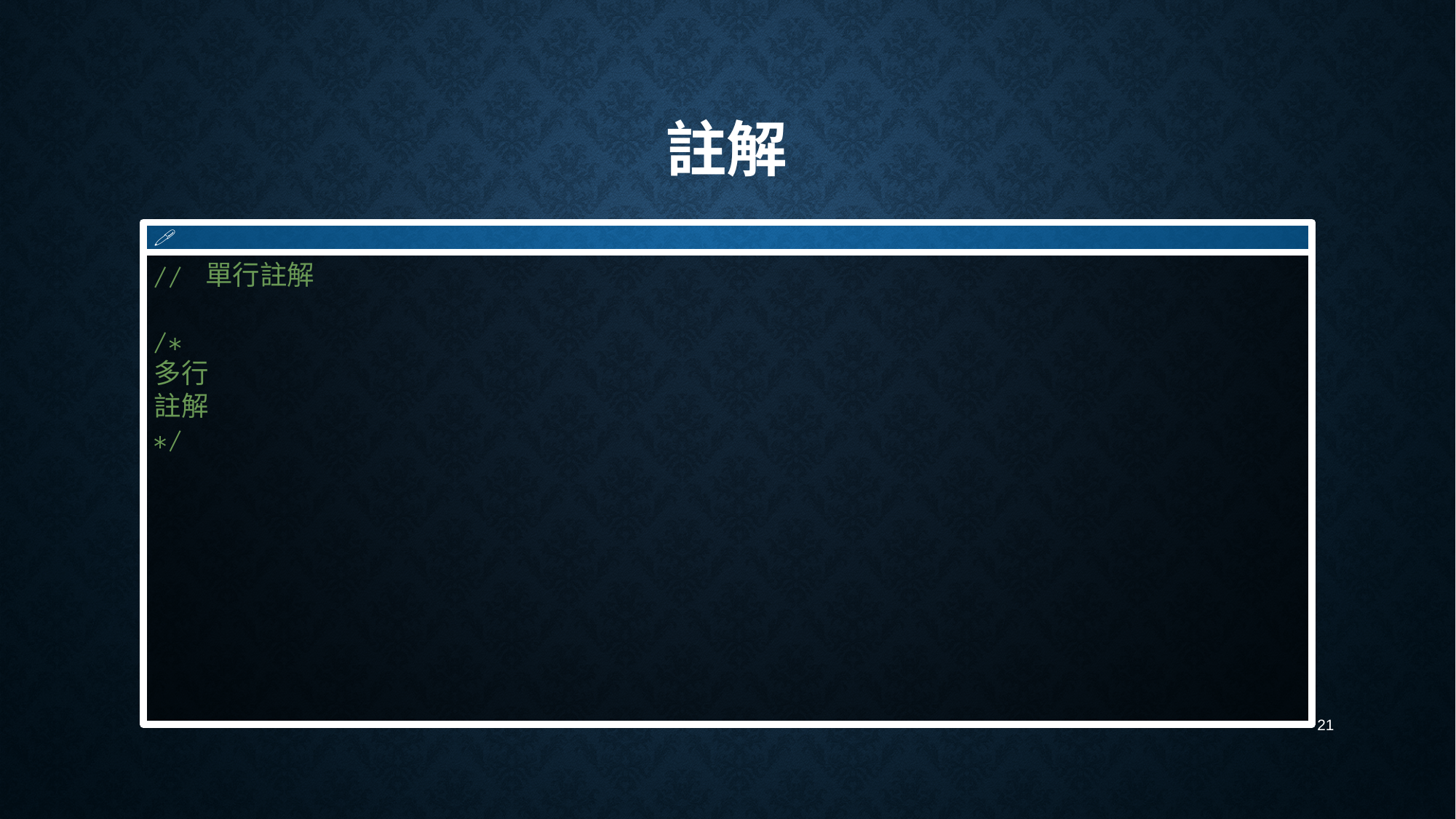

# 註解
🖊
// 單行註解
/*
多行
註解
*/

21